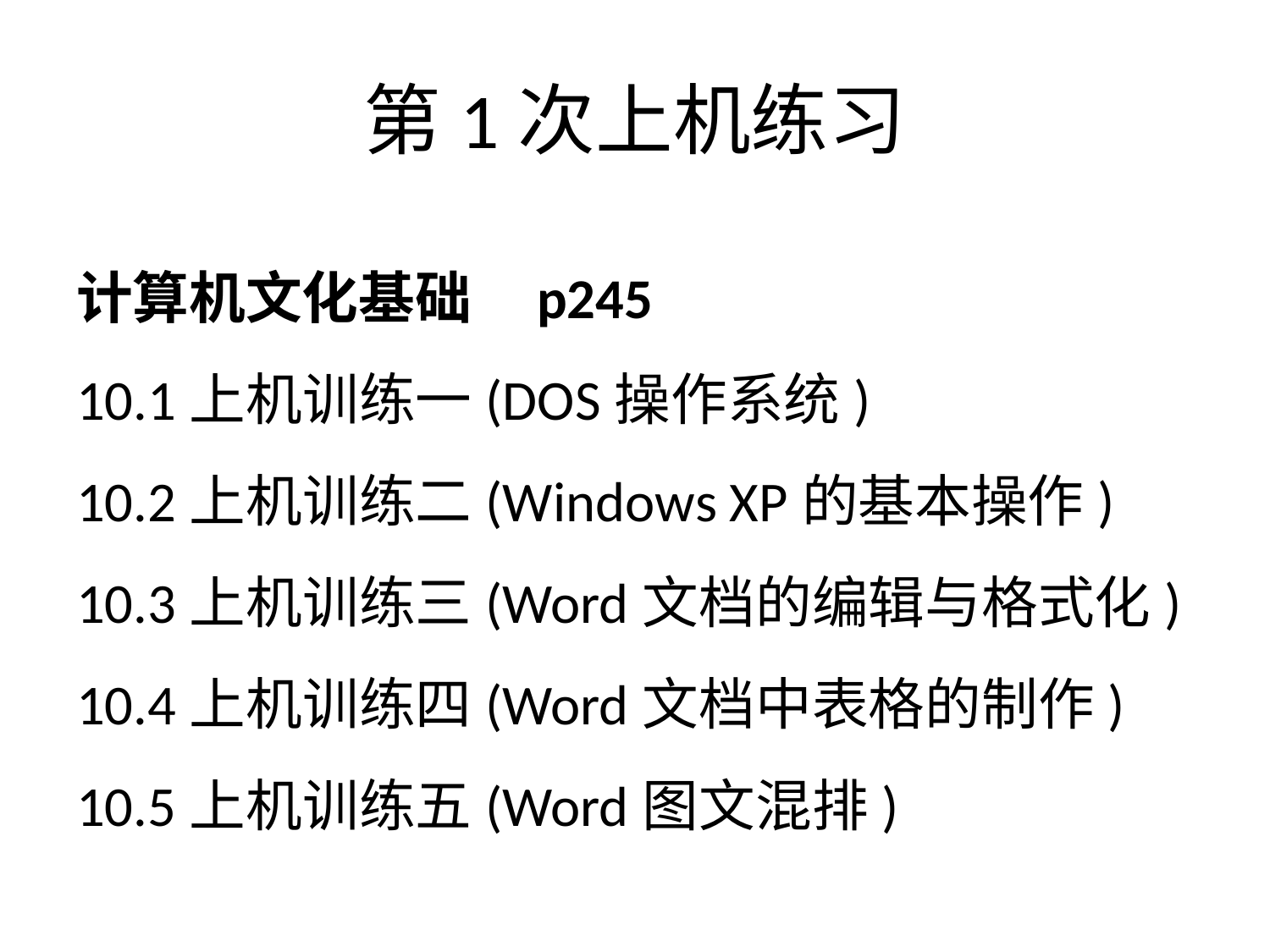

# 第1次上机练习
计算机文化基础    p245
10.1上机训练一(DOS操作系统)
10.2上机训练二(Windows XP的基本操作)
10.3上机训练三(Word文档的编辑与格式化)
10.4上机训练四(Word文档中表格的制作)
10.5上机训练五(Word图文混排)